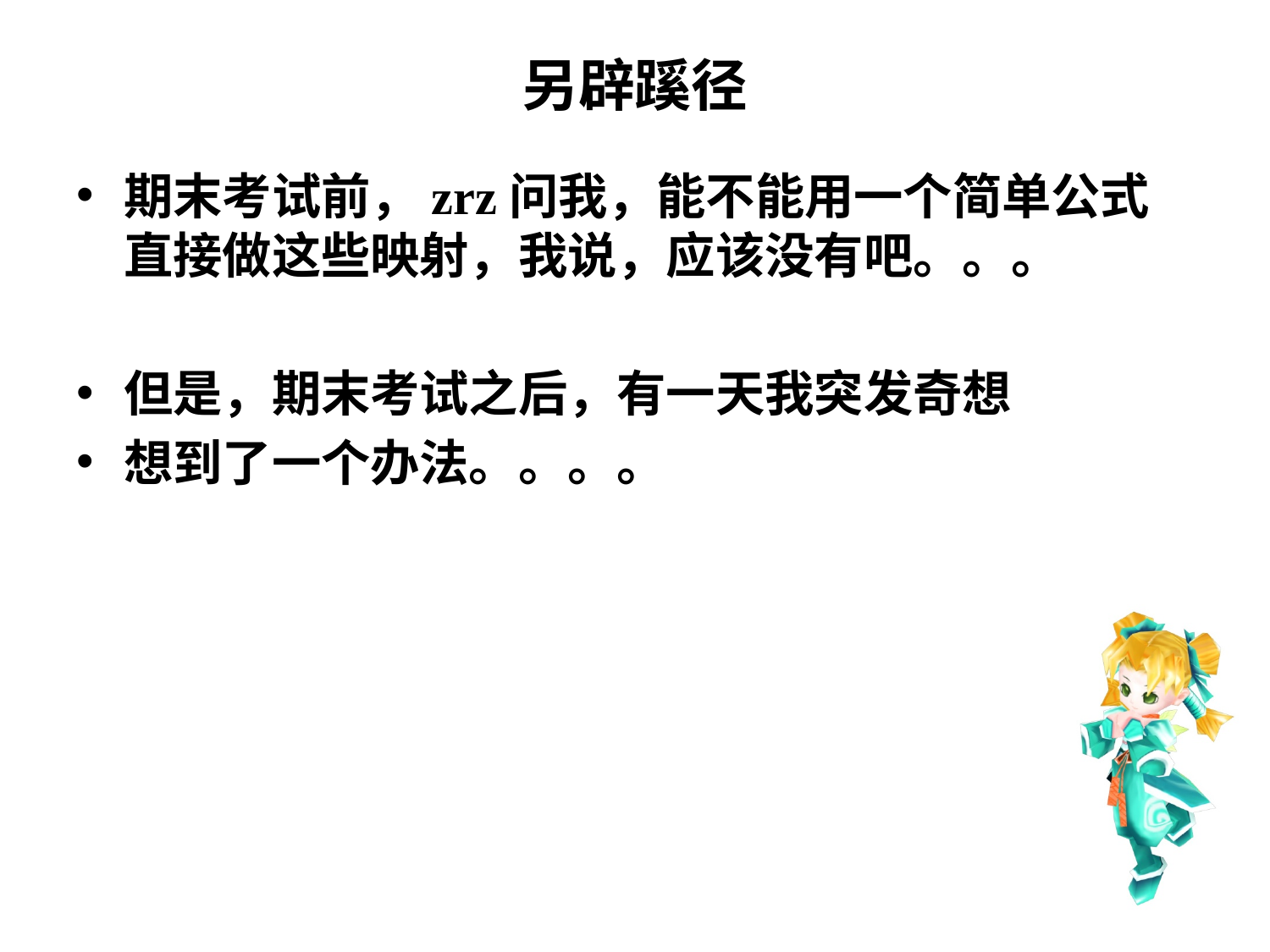

# 另辟蹊径
期末考试前，zrz问我，能不能用一个简单公式直接做这些映射，我说，应该没有吧。。。

但是，期末考试之后，有一天我突发奇想
想到了一个办法。。。。